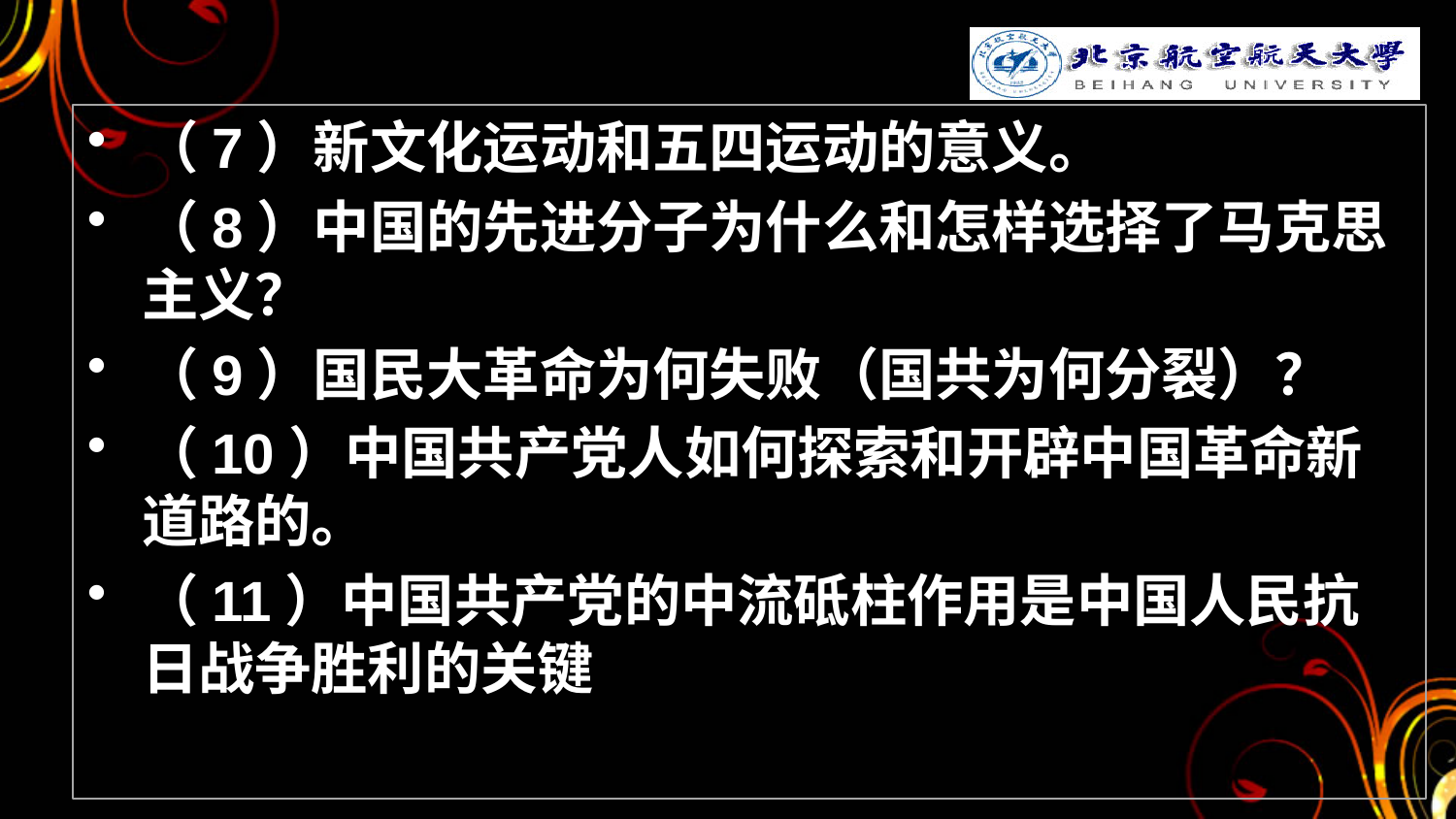

#
（7）新文化运动和五四运动的意义。
（8）中国的先进分子为什么和怎样选择了马克思主义？
（9）国民大革命为何失败（国共为何分裂）？
（10）中国共产党人如何探索和开辟中国革命新道路的。
（11）中国共产党的中流砥柱作用是中国人民抗日战争胜利的关键